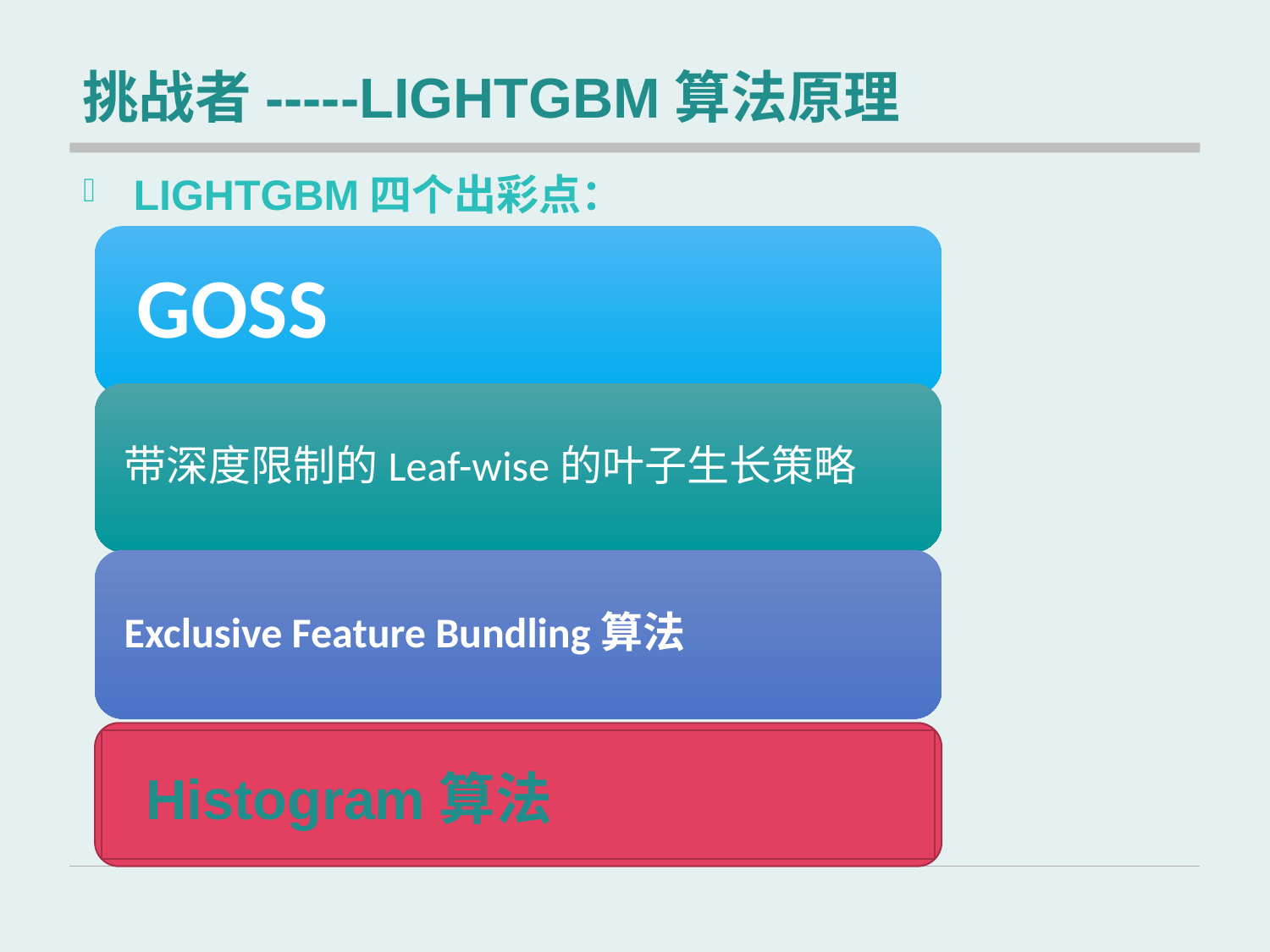

挑战者-----LIGHTGBM算法原理
LIGHTGBM四个出彩点：

GOSS
带深度限制的Leaf-wise的叶子生长策略
Exclusive Feature Bundling算法

Histogram算法